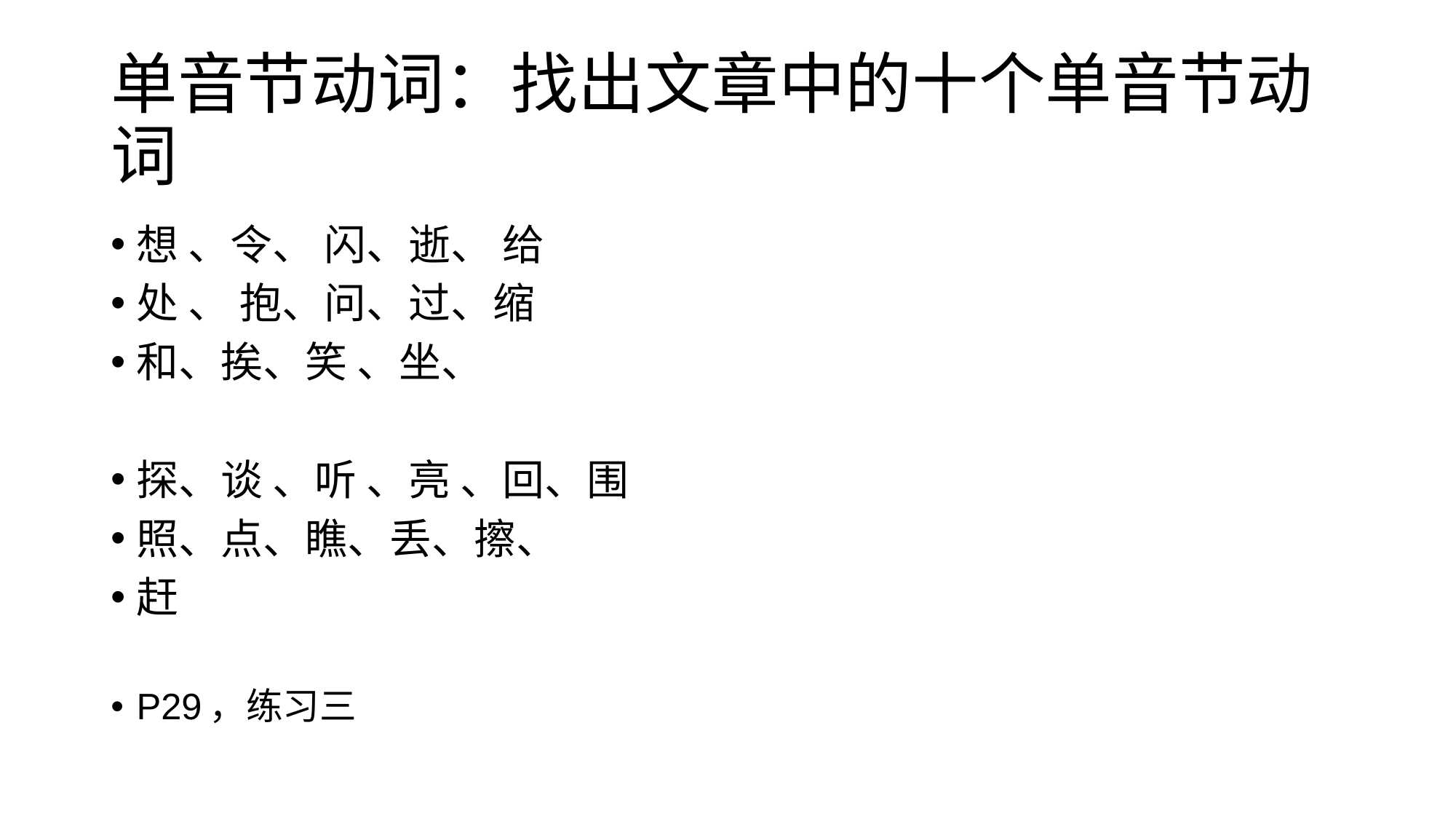

# 单音节动词：找出文章中的十个单音节动词
想 、令、 闪、逝、 给
处 、 抱、问、过、缩
和、挨、笑 、坐、

探、谈 、听 、亮 、回、围
照、点、瞧、丢、擦、
赶

P29，练习三